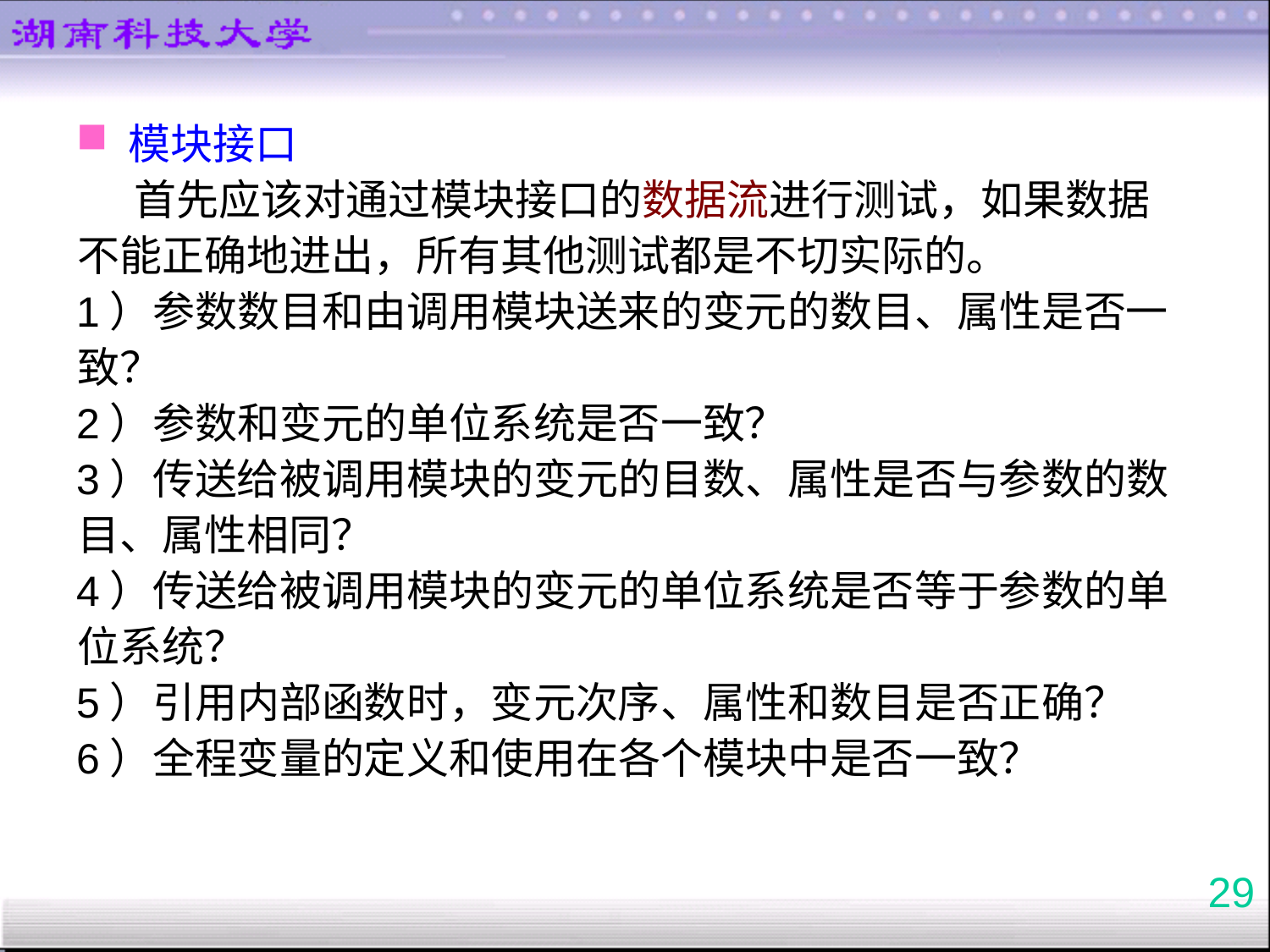

模块接口
     首先应该对通过模块接口的数据流进行测试，如果数据不能正确地进出，所有其他测试都是不切实际的。
1）参数数目和由调用模块送来的变元的数目、属性是否一致？
2）参数和变元的单位系统是否一致？
3）传送给被调用模块的变元的目数、属性是否与参数的数目、属性相同？
4）传送给被调用模块的变元的单位系统是否等于参数的单位系统？
5）引用内部函数时，变元次序、属性和数目是否正确？
6）全程变量的定义和使用在各个模块中是否一致？
29